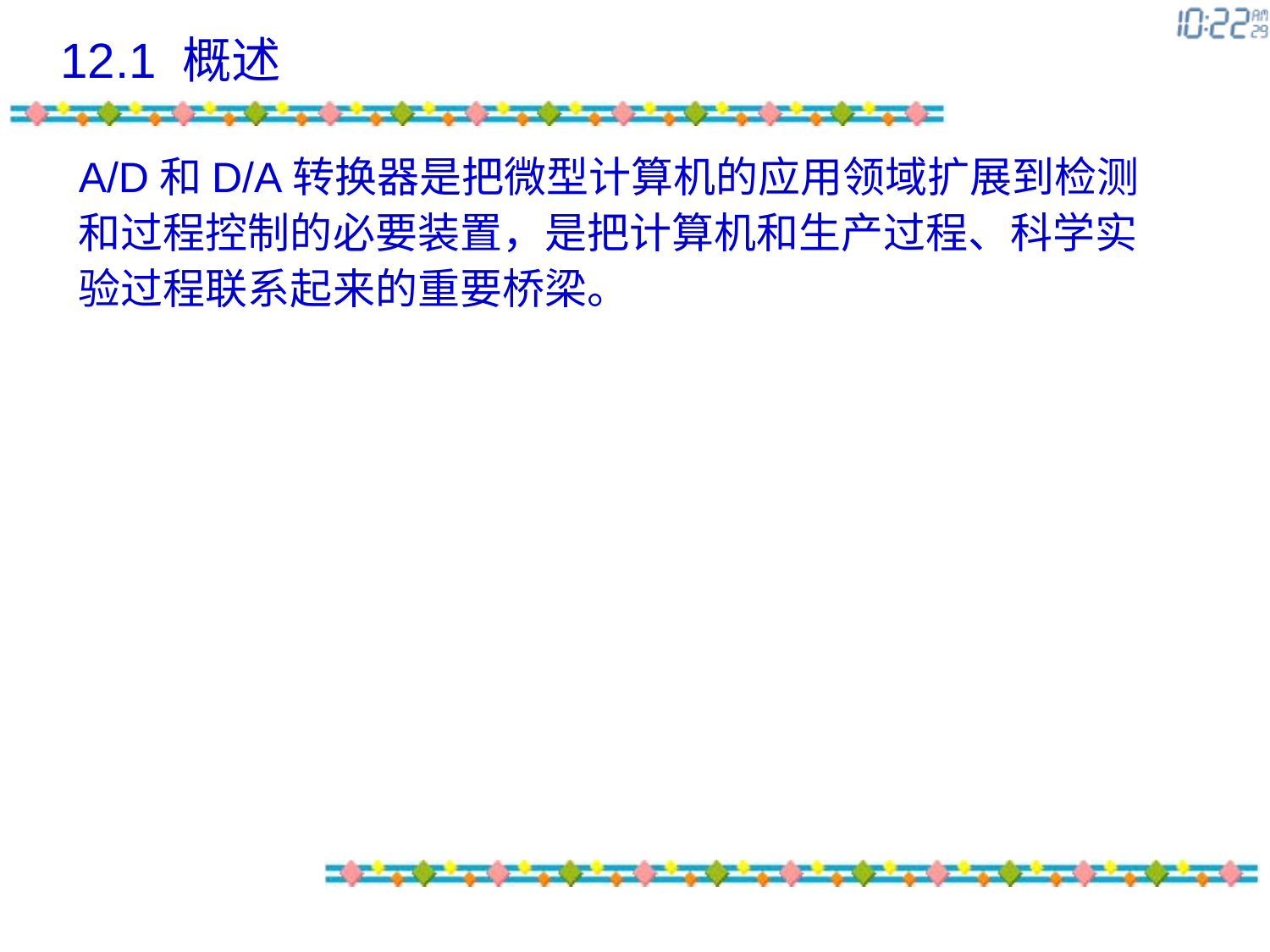

12.1 概述
A/D和D/A转换器是把微型计算机的应用领域扩展到检测和过程控制的必要装置，是把计算机和生产过程、科学实验过程联系起来的重要桥梁。